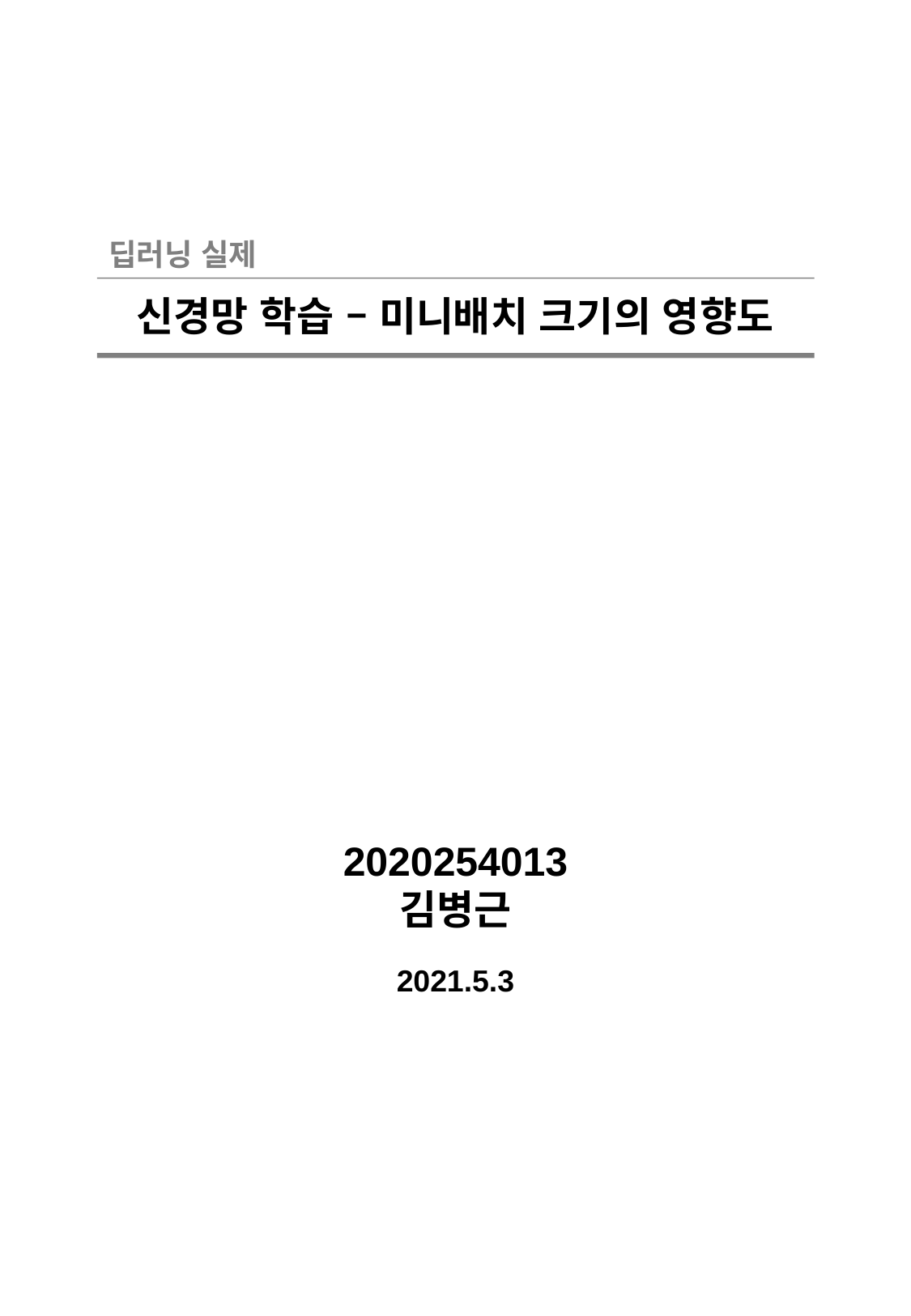

딥러닝 실제

신경망 학습 – 미니배치 크기의 영향도

2020254013
김병근

2021.5.3